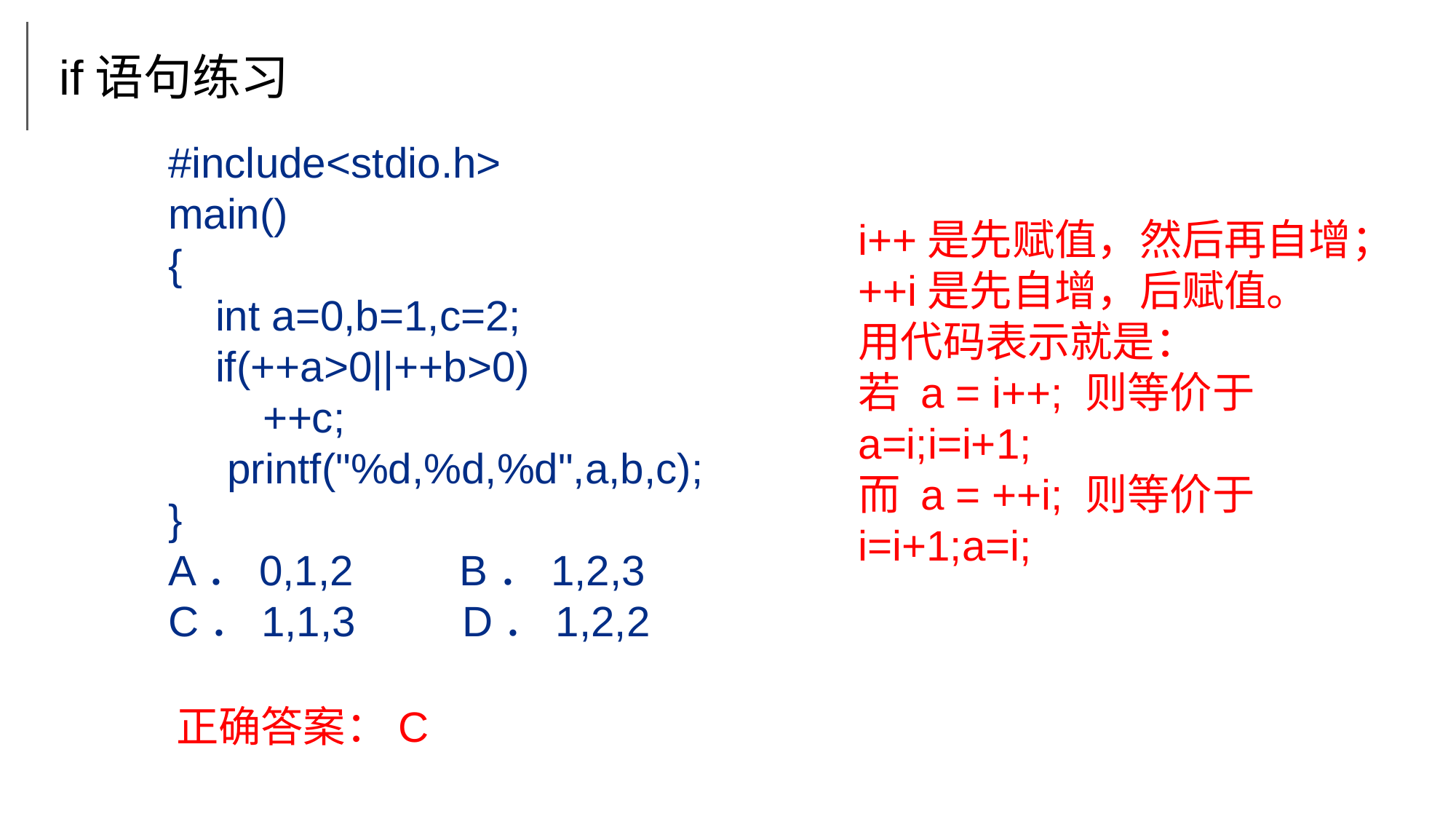

if语句练习
#include<stdio.h>
main()
{
    int a=0,b=1,c=2;
    if(++a>0||++b>0)
        ++c;
     printf("%d,%d,%d",a,b,c);
}
A．0,1,2         B．1,2,3
C．1,1,3         D．1,2,2
i++是先赋值，然后再自增；++i是先自增，后赋值。
用代码表示就是：
若 a = i++; 则等价于 a=i;i=i+1;
而 a = ++i; 则等价于 i=i+1;a=i;
正确答案：C